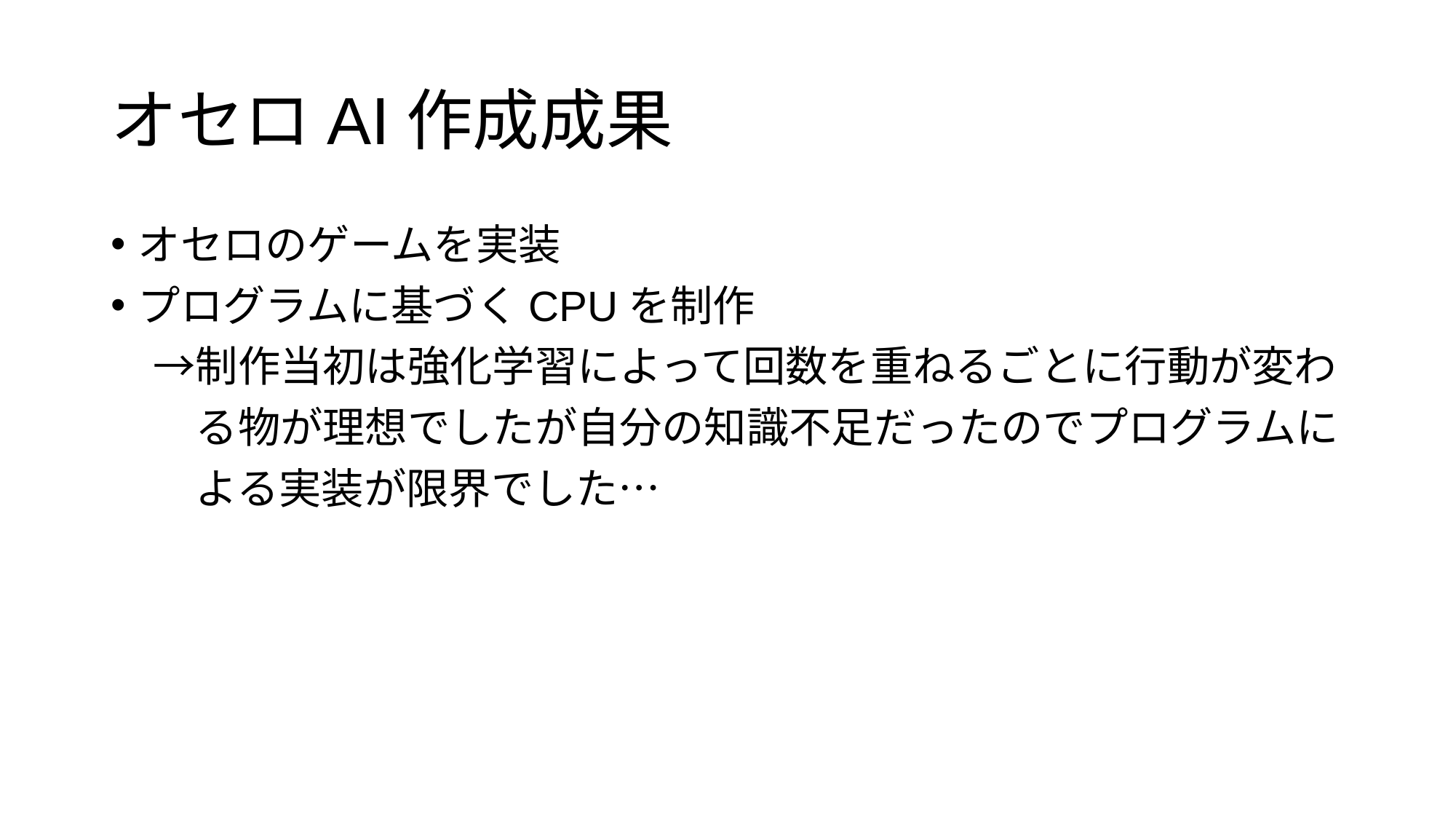

# オセロAI作成成果
オセロのゲームを実装
プログラムに基づくCPUを制作
　→制作当初は強化学習によって回数を重ねるごとに行動が変わ
　　る物が理想でしたが自分の知識不足だったのでプログラムに
　　よる実装が限界でした…